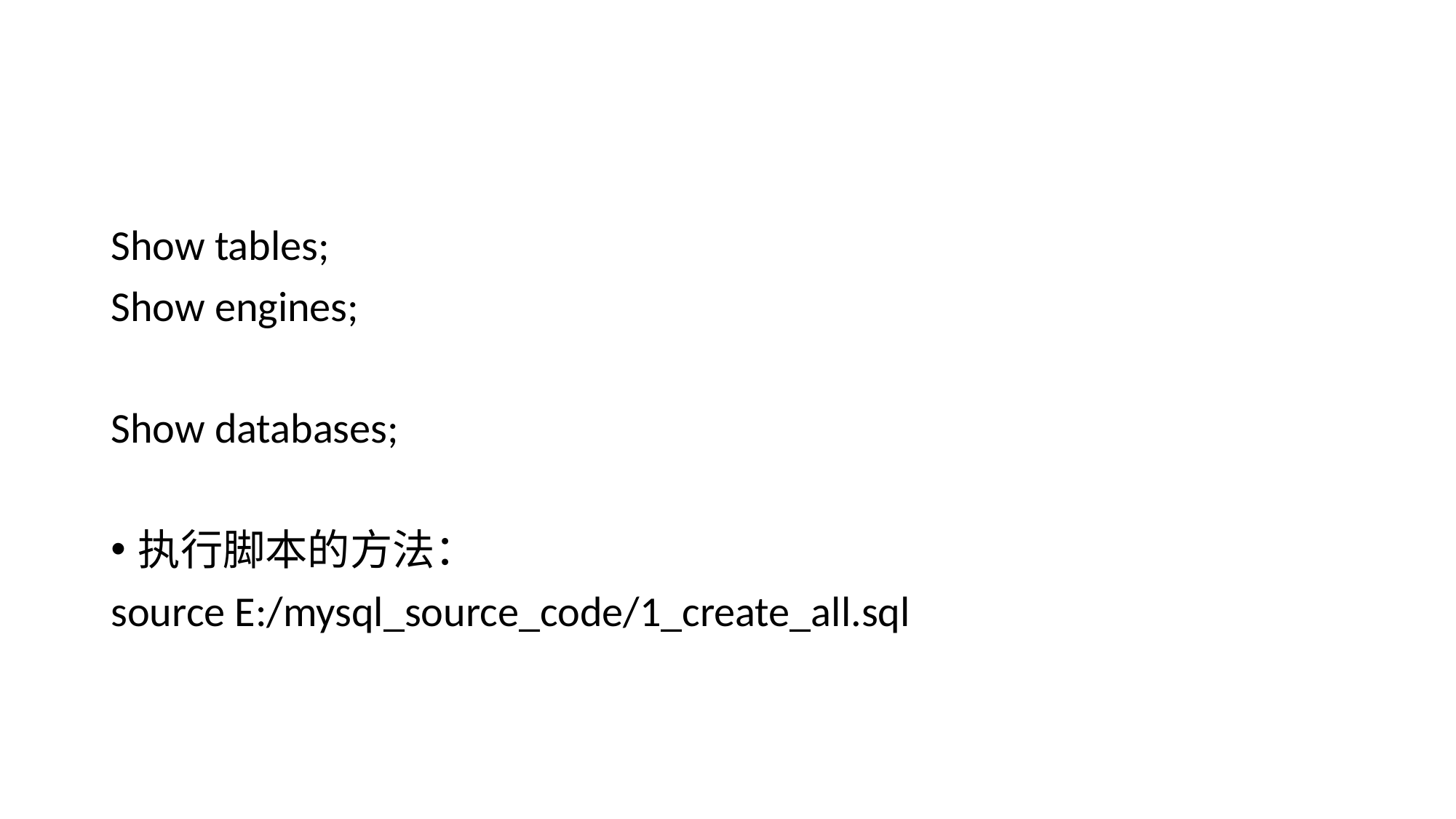

#
Show tables;
Show engines;

Show databases;

执行脚本的方法：
source E:/mysql_source_code/1_create_all.sql